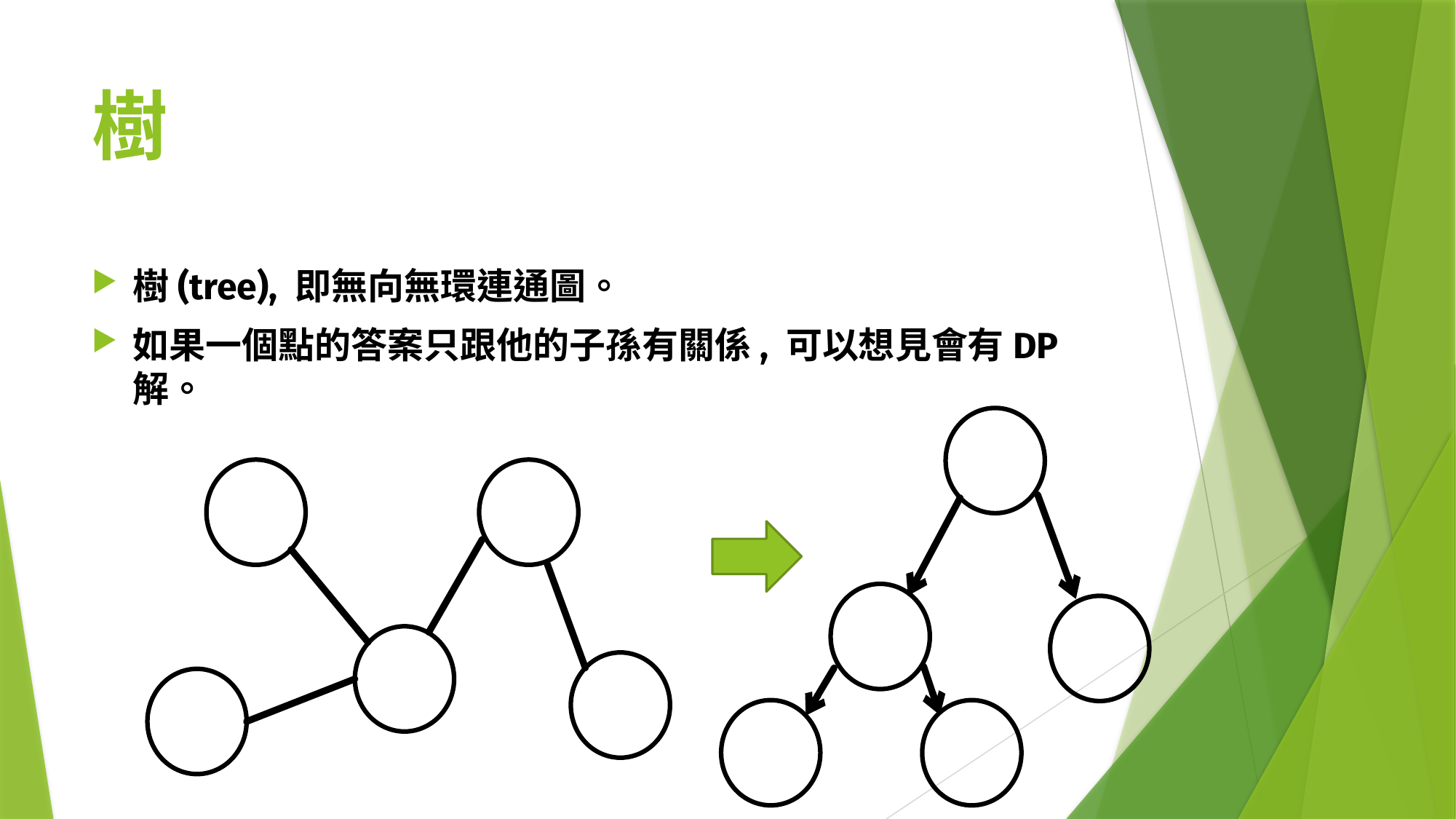

# 樹
樹(tree), 即無向無環連通圖。
如果一個點的答案只跟他的子孫有關係, 可以想見會有DP解。